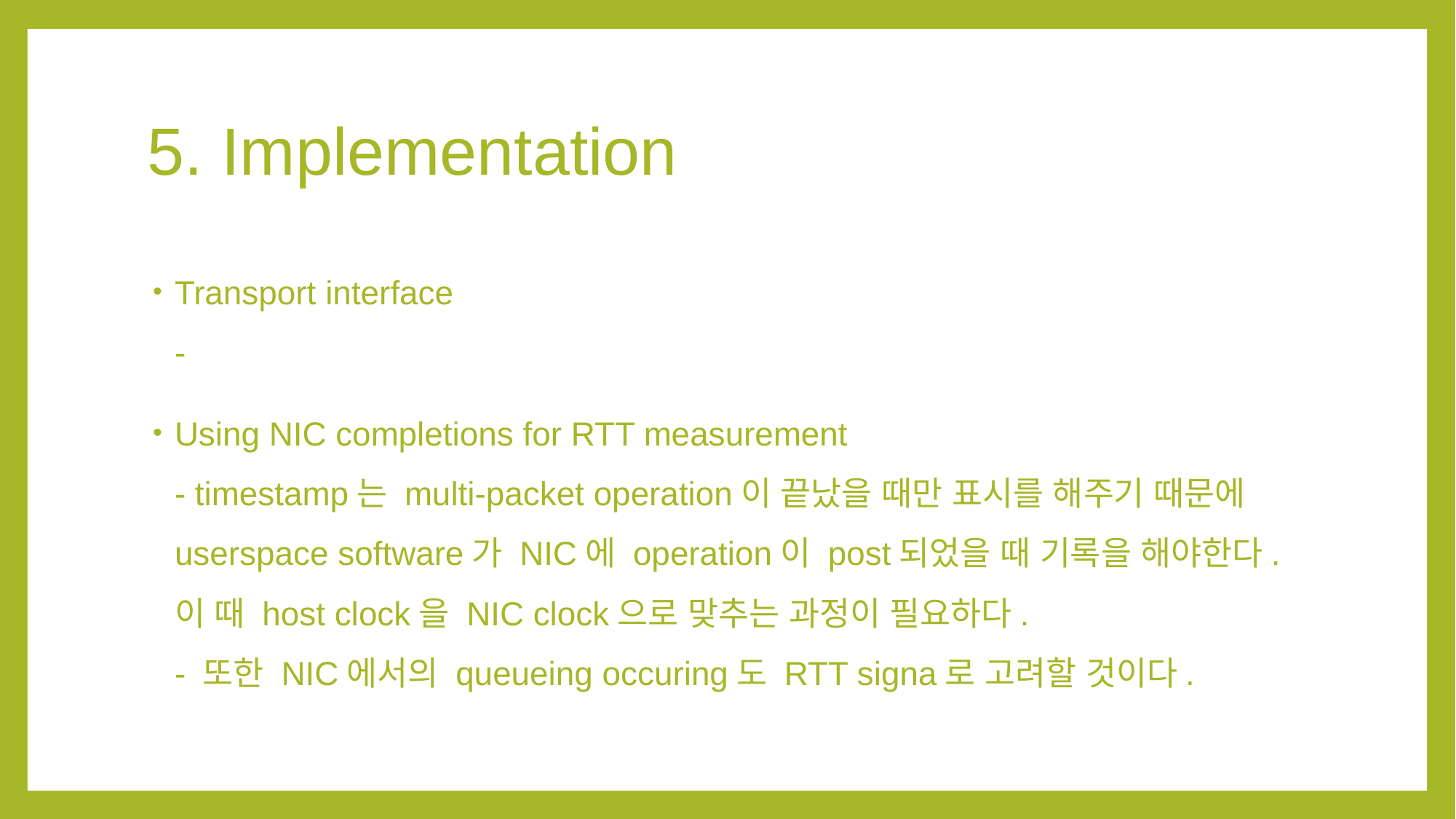

# 5. Implementation
Transport interface
-
Using NIC completions for RTT measurement
- timestamp는 multi-packet operation이 끝났을 때만 표시를 해주기 때문에 userspace software가 NIC에 operation이 post되었을 때 기록을 해야한다. 이 때 host clock을 NIC clock으로 맞추는 과정이 필요하다.
- 또한 NIC에서의 queueing occuring도 RTT signa로 고려할 것이다.